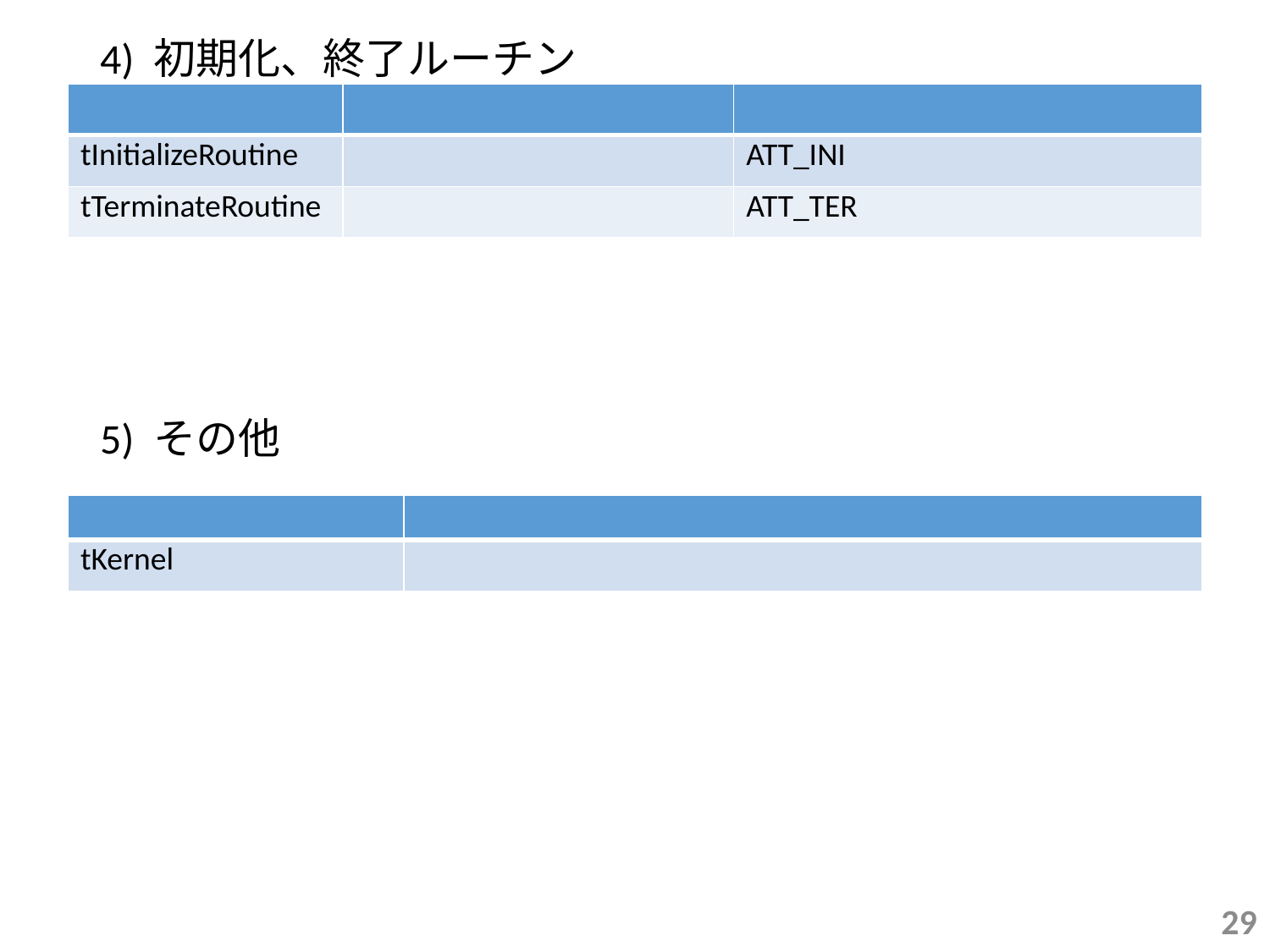

4) 初期化、終了ルーチン

5) その他
|  |  |  |
| --- | --- | --- |
| tInitializeRoutine |  | ATT\_INI |
| tTerminateRoutine |  | ATT\_TER |
|  |  |
| --- | --- |
| tKernel |  |
29